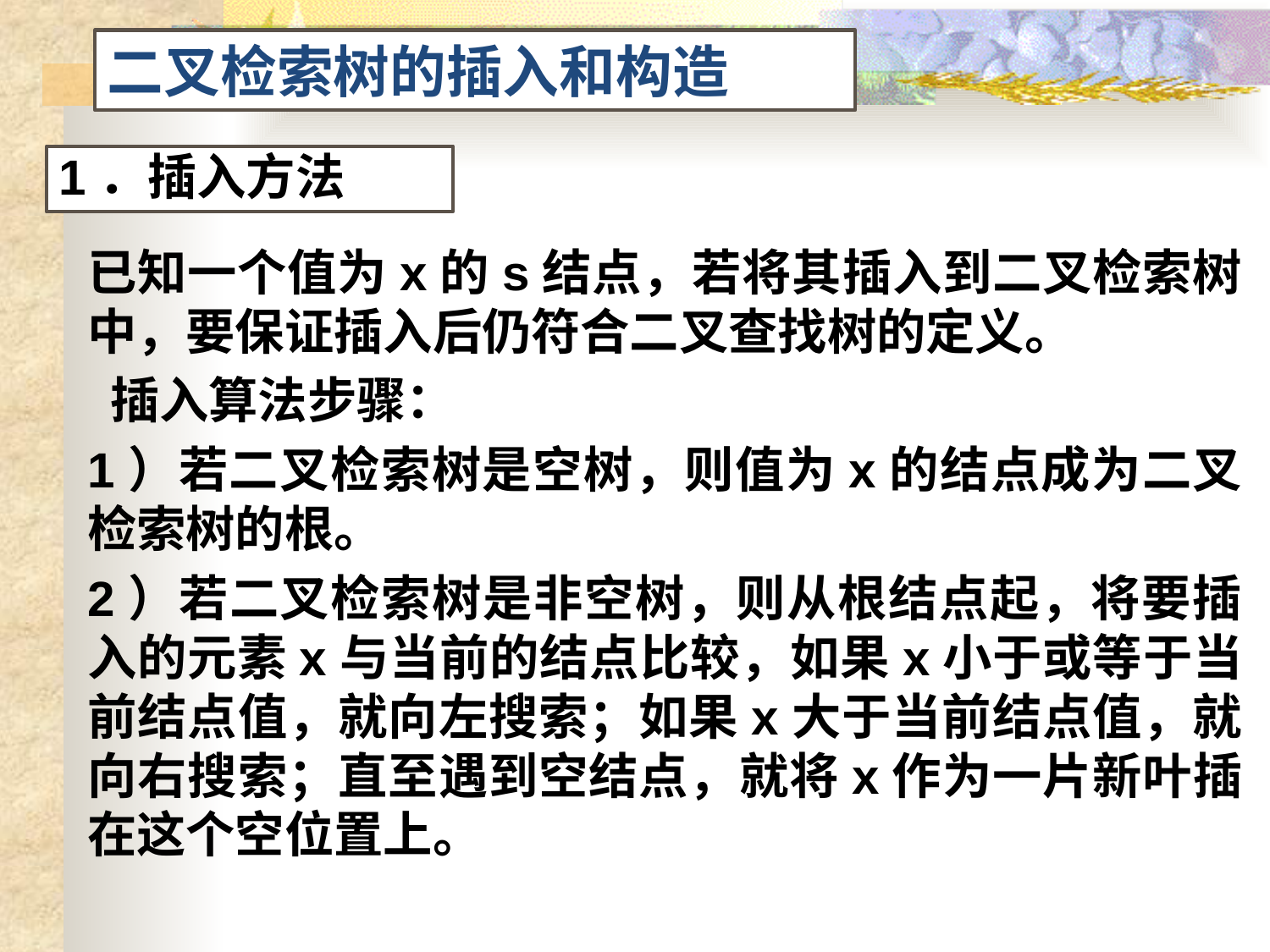

二叉检索树的插入和构造
1．插入方法
已知一个值为x的s结点，若将其插入到二叉检索树中，要保证插入后仍符合二叉查找树的定义。
 插入算法步骤：
1）若二叉检索树是空树，则值为x的结点成为二叉检索树的根。
2）若二叉检索树是非空树，则从根结点起，将要插入的元素x与当前的结点比较，如果x小于或等于当前结点值，就向左搜索；如果x大于当前结点值，就向右搜索；直至遇到空结点，就将x作为一片新叶插在这个空位置上。